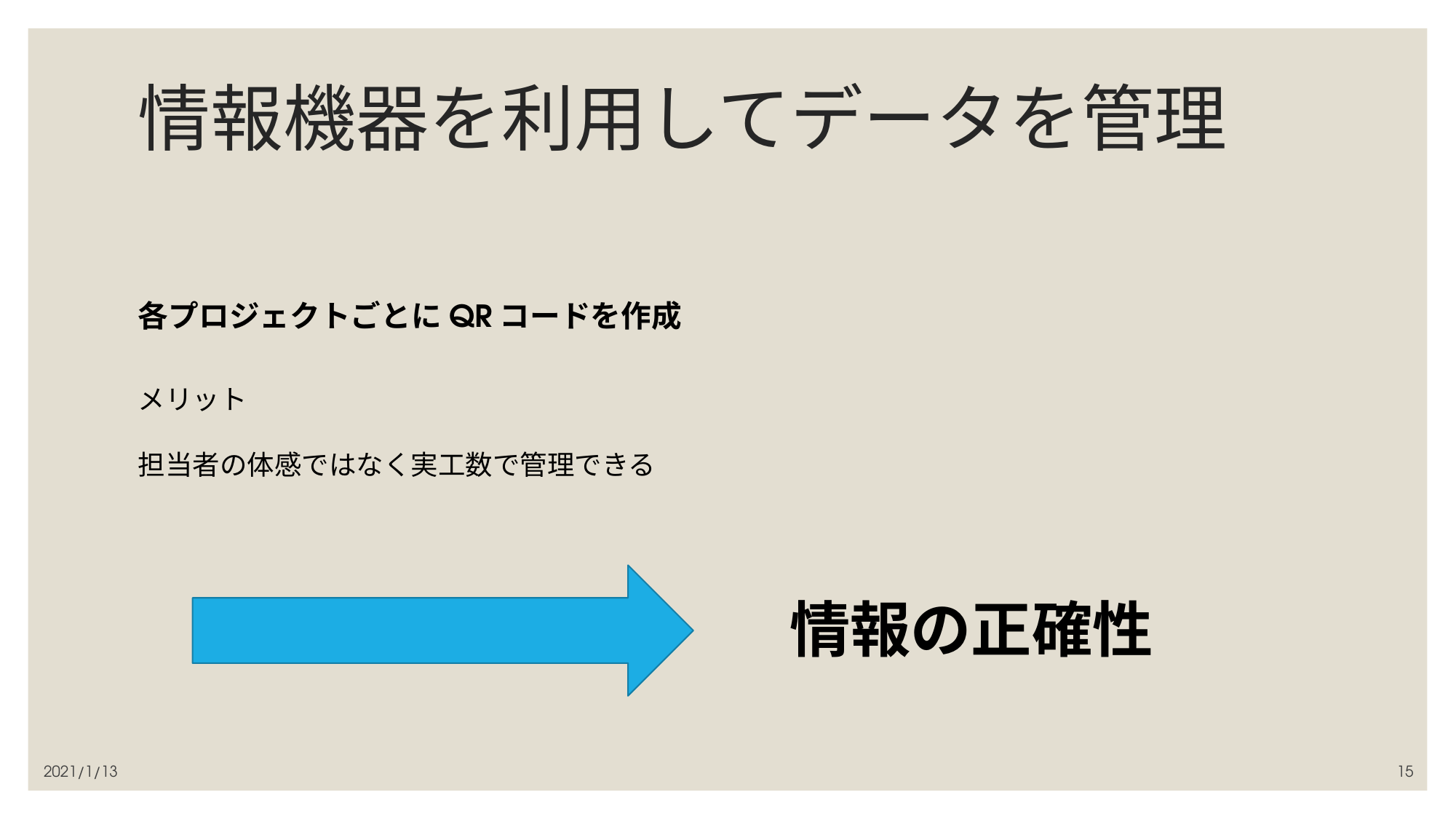

情報機器を利用してデータを管理
各プロジェクトごとにQRコードを作成
メリット

担当者の体感ではなく実工数で管理できる

情報の正確性
2021/1/13
15